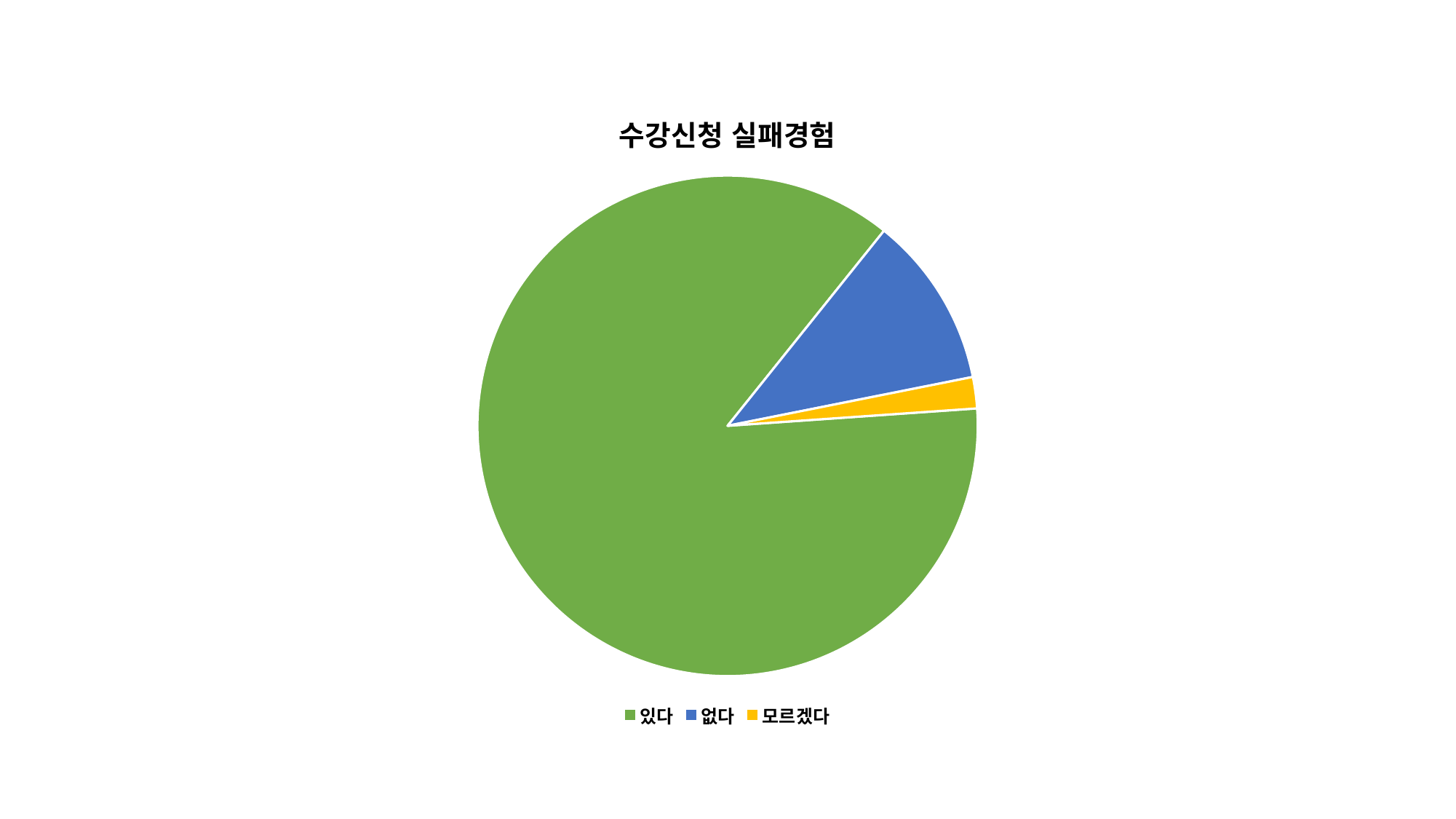

### Chart: 수강신청 실패경험

| Category | 수강신청 실패경험 |
|---|---|
| 있다 | 86.0 |
| 없다 | 11.0 |
| 모르겠다 | 2.0 |